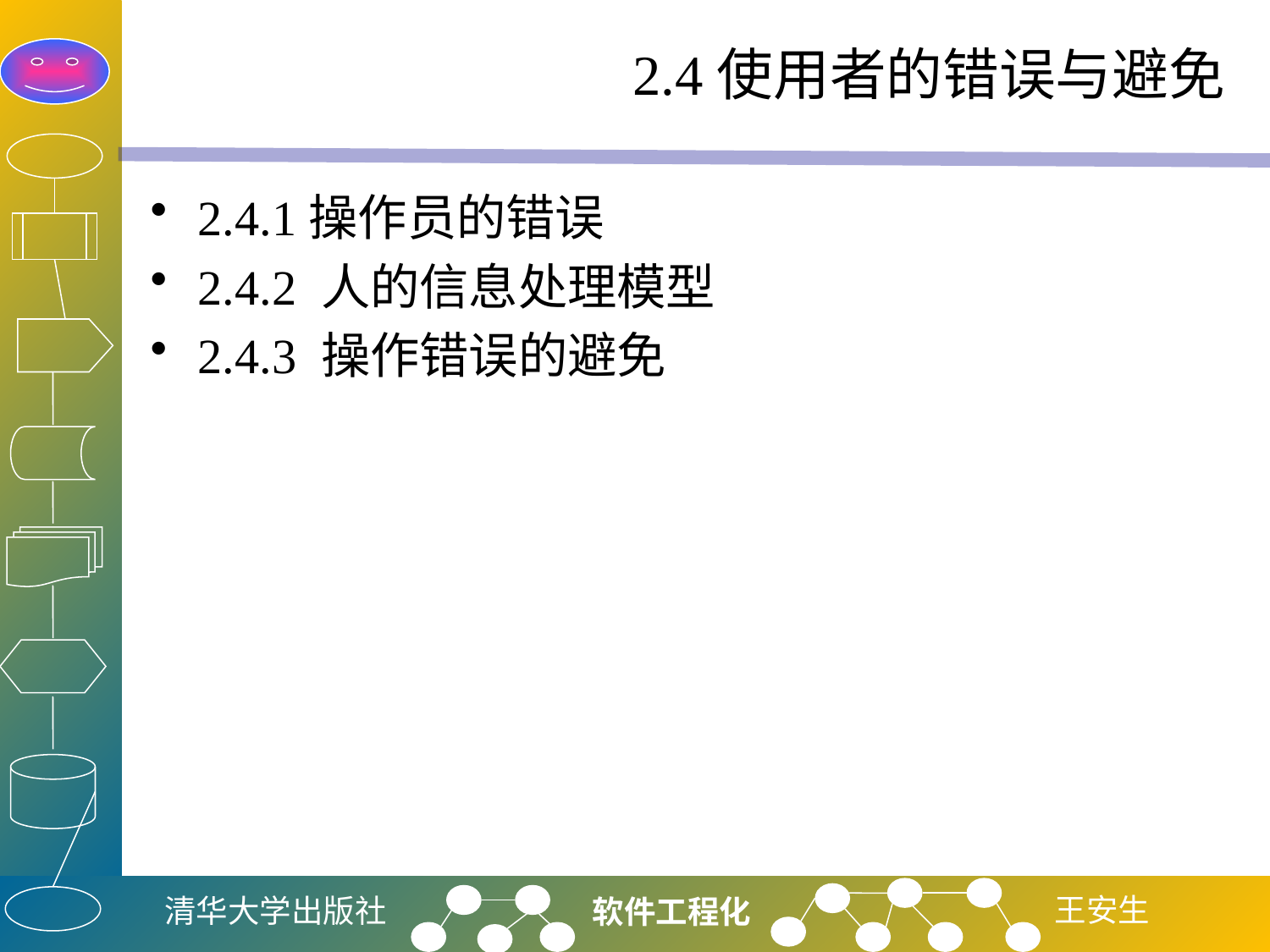

# 2.4使用者的错误与避免
2.4.1操作员的错误
2.4.2 人的信息处理模型
2.4.3 操作错误的避免